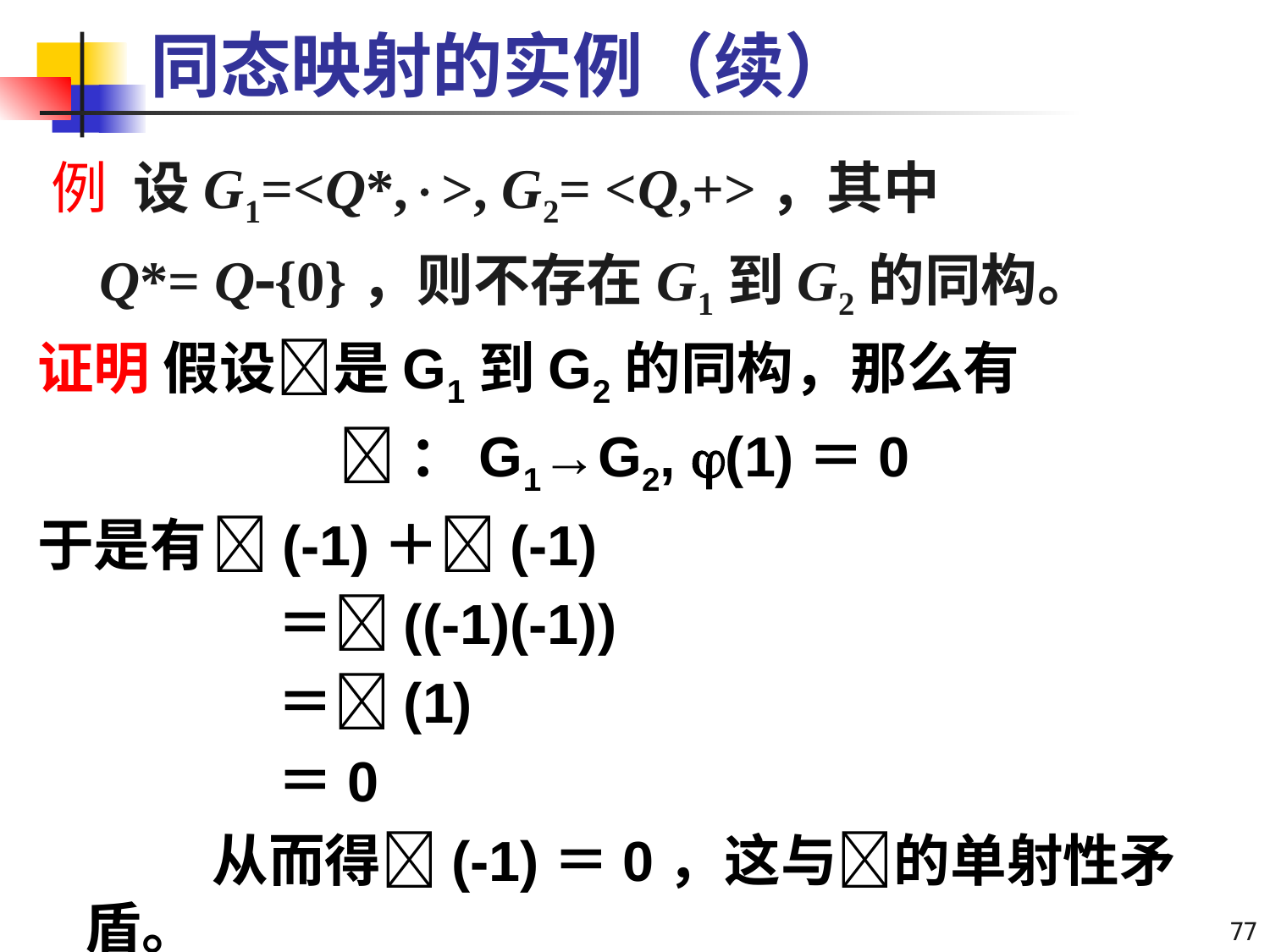

# 同态映射的实例（续）
例  设G1=<Q*,⋅>, G2= <Q,+>，其中
Q*= Q−{0}，则不存在G1到G2的同构。
证明 假设ϕ是G1到G2的同构，那么有
			ϕ：G1→G2, ϕ(1)＝0
于是有	ϕ(-1)＋ϕ(-1)
		    ＝ϕ((-1)(-1))
		    ＝ϕ(1)
		    ＝0
		从而得ϕ(-1)＝0，这与ϕ的单射性矛盾。
77